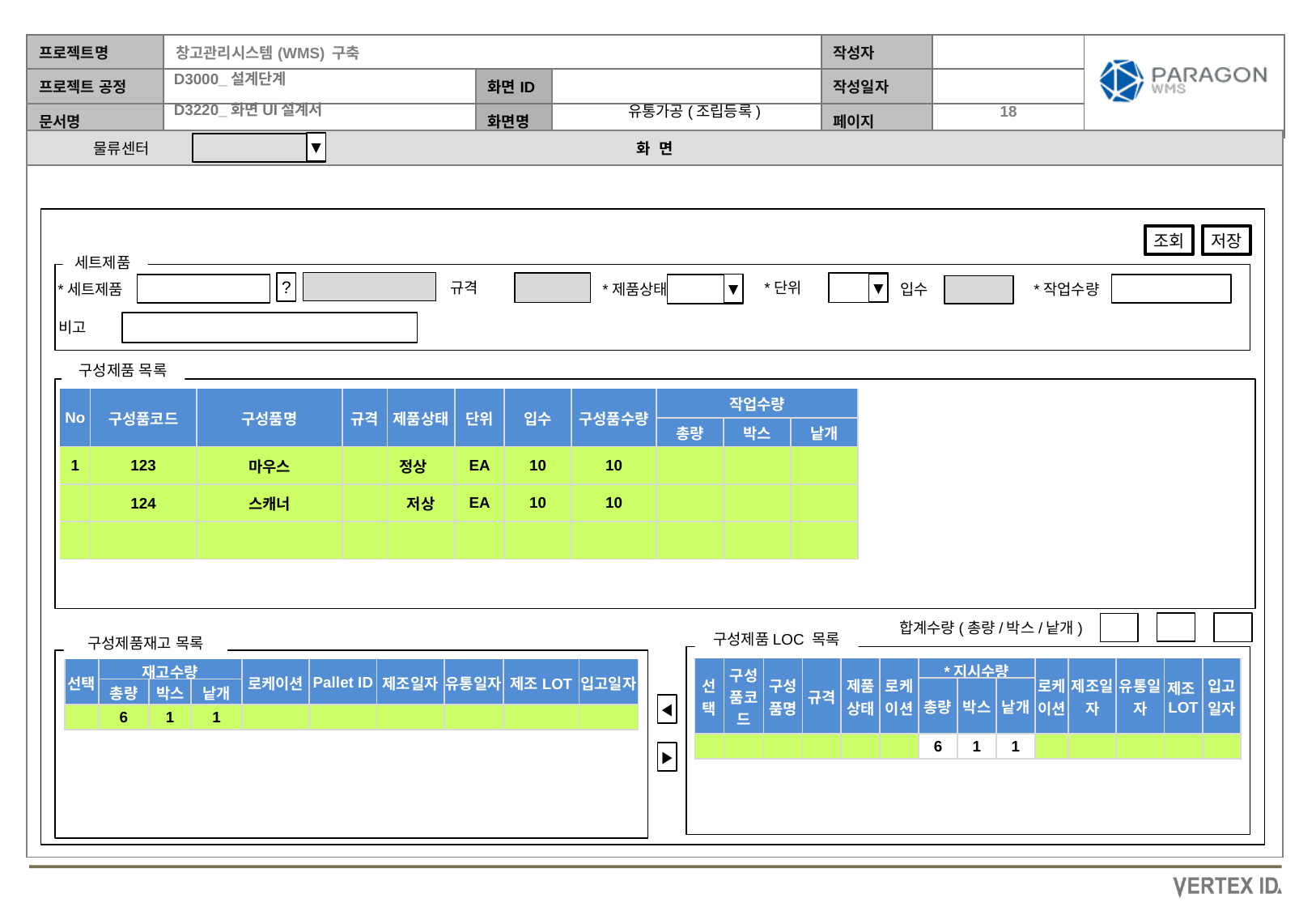

유통가공(조립등록)
물류센터

▼

조회
저장
세트제품

규격

*단위

?
*세트제품

*제품상태

▼
입수

*작업수량

▼
비고

구성제품 목록

| No | 구성품코드 | 구성품명 | 규격 | 제품상태 | 단위 | 입수 | 구성품수량 | 작업수량 |  |  |
| --- | --- | --- | --- | --- | --- | --- | --- | --- | --- | --- |
|  |  |  |  |  |  |  |  | 총량 | 박스 | 낱개 |
| 1 | 123 | 마우스 |  | 정상 | EA | 10 | 10 |  |  |  |
|  | 124 | 스캐너 |  | 저상 | EA | 10 | 10 |  |  |  |
|  |  |  |  |  |  |  |  |  |  |  |
합계수량(총량/박스/낱개)

구성제품LOC 목록
구성제품재고 목록

| 선택 | 구성품코드 | 구성품명 | 규격 | 제품상태 | 로케이션 | \*지시수량 |  |  | 로케이션 | 제조일자 | 유통일자 | 제조LOT | 입고일자 |
| --- | --- | --- | --- | --- | --- | --- | --- | --- | --- | --- | --- | --- | --- |
|  |  |  |  |  |  | 총량 | 박스 | 낱개 |  |  |  |  |  |
|  |  |  |  |  |  | 6 | 1 | 1 |  |  |  |  |  |
| 선택 | 재고수량 |  |  | 로케이션 | Pallet ID | 제조일자 | 유통일자 | 제조LOT | 입고일자 |
| --- | --- | --- | --- | --- | --- | --- | --- | --- | --- |
|  | 총량 | 박스 | 낱개 |  |  |  |  |  |  |
|  | 6 | 1 | 1 |  |  |  |  |  |  |
◀
▶